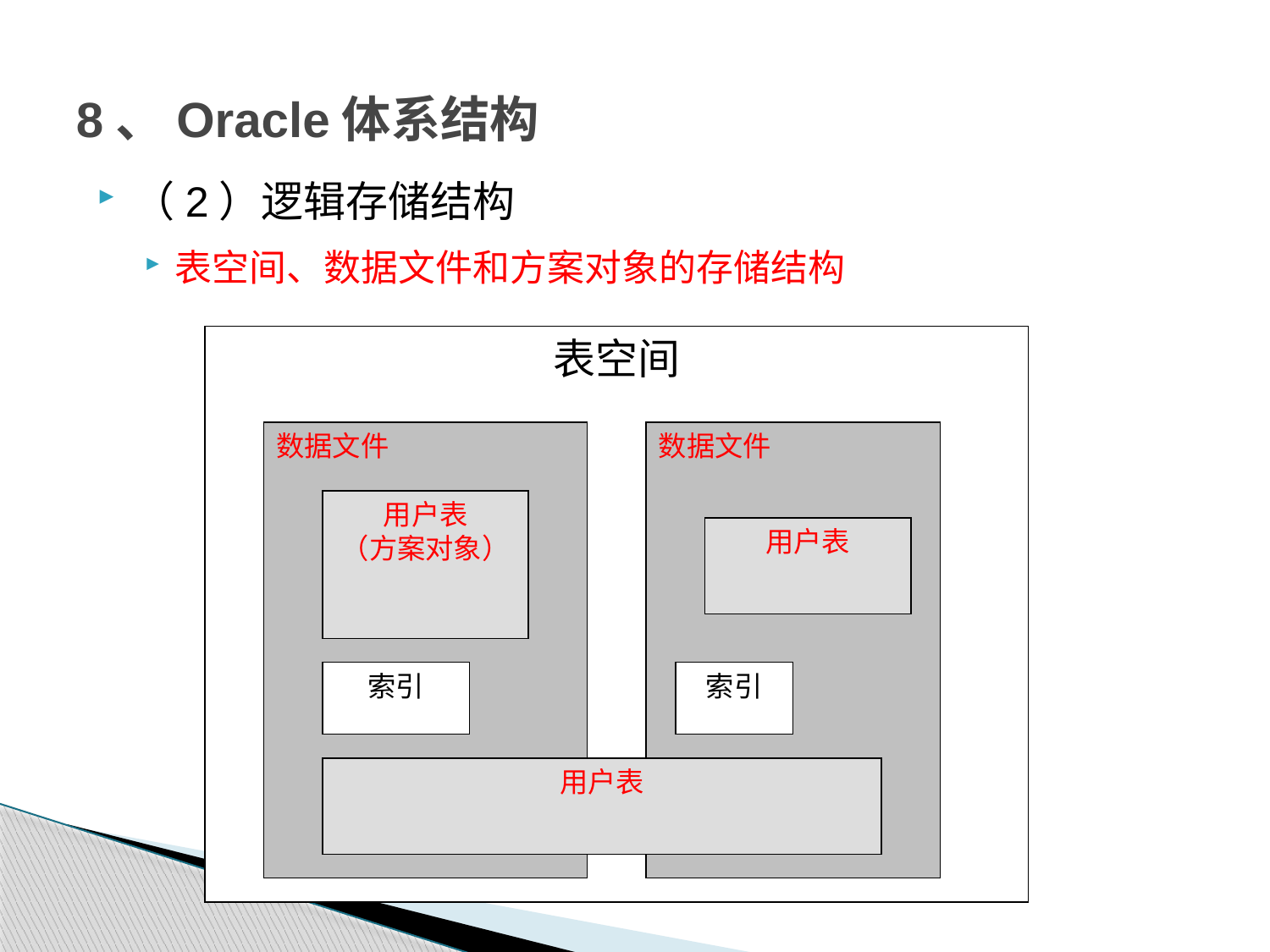

# 8、Oracle体系结构
（2）逻辑存储结构
表空间、数据文件和方案对象的存储结构
表空间
数据文件
数据文件
用户表
（方案对象）
用户表
索引
索引
用户表